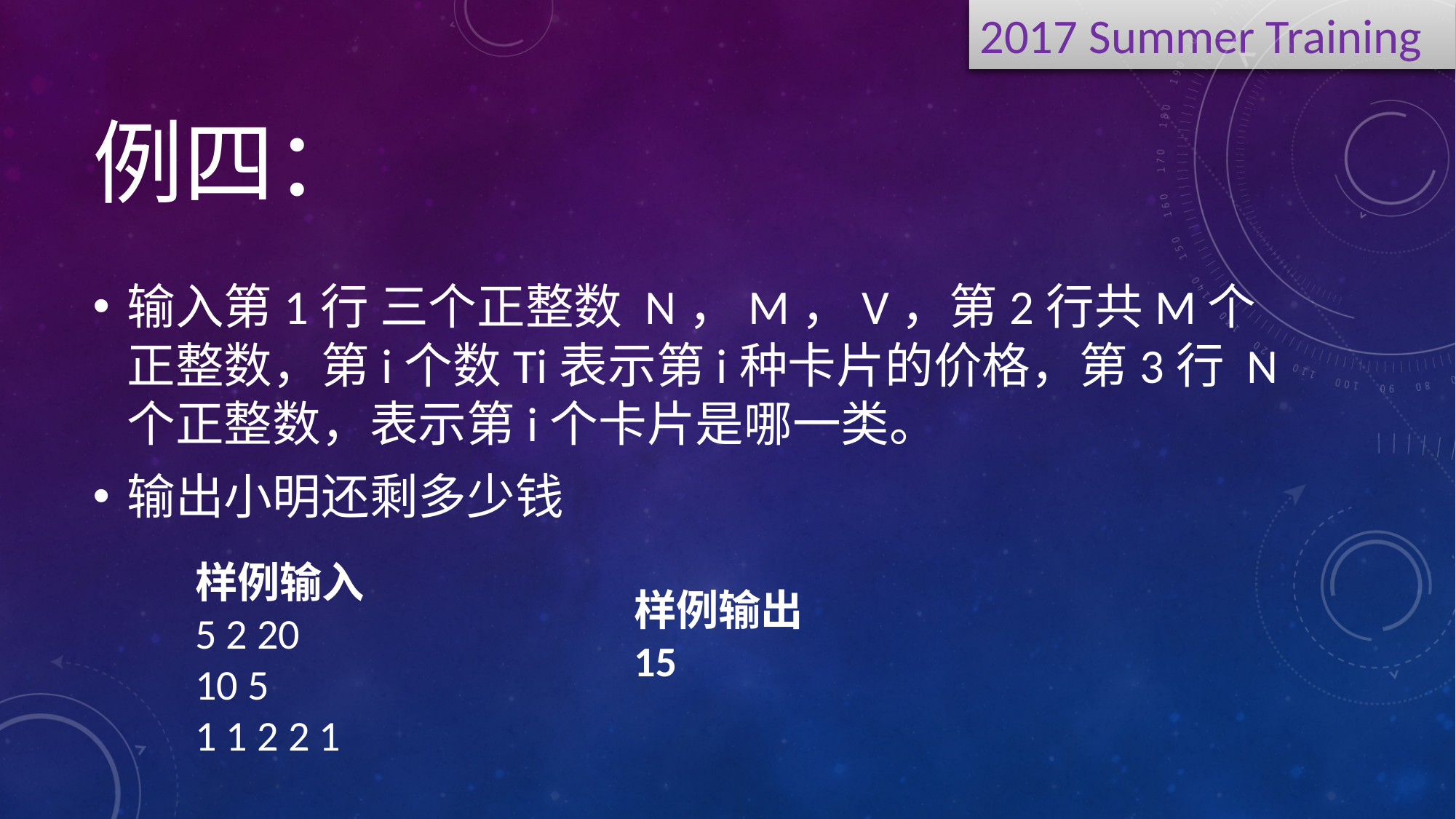

# 例四：
输入第1行 三个正整数 N，M，V，第2行共M个正整数，第i个数Ti表示第i种卡片的价格，第3行 N个正整数，表示第i个卡片是哪一类。
输出小明还剩多少钱

样例输入
5 2 20
10 5
1 1 2 2 1
样例输出
15